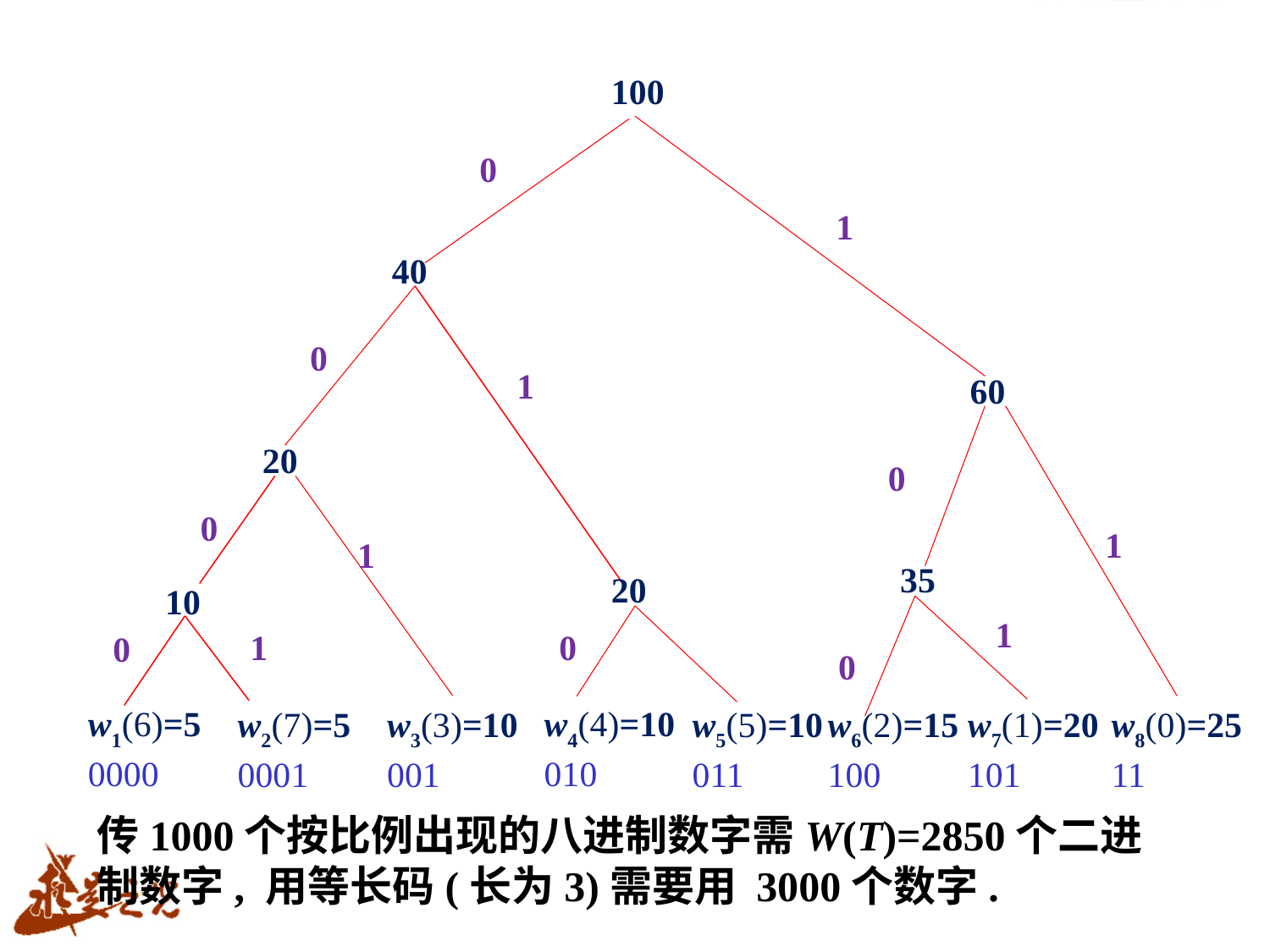

100
0
1
40
0
1
60
20
0
0
1
1
35
20
10
1
1
0
0
0
w1(6)=5
0000
w4(4)=10
010
w2(7)=5
0001
w3(3)=10
001
w5(5)=10
011
w6(2)=15
100
w7(1)=20
101
w8(0)=25
11
传1000个按比例出现的八进制数字需W(T)=2850个二进制数字, 用等长码(长为3)需要用 3000个数字.